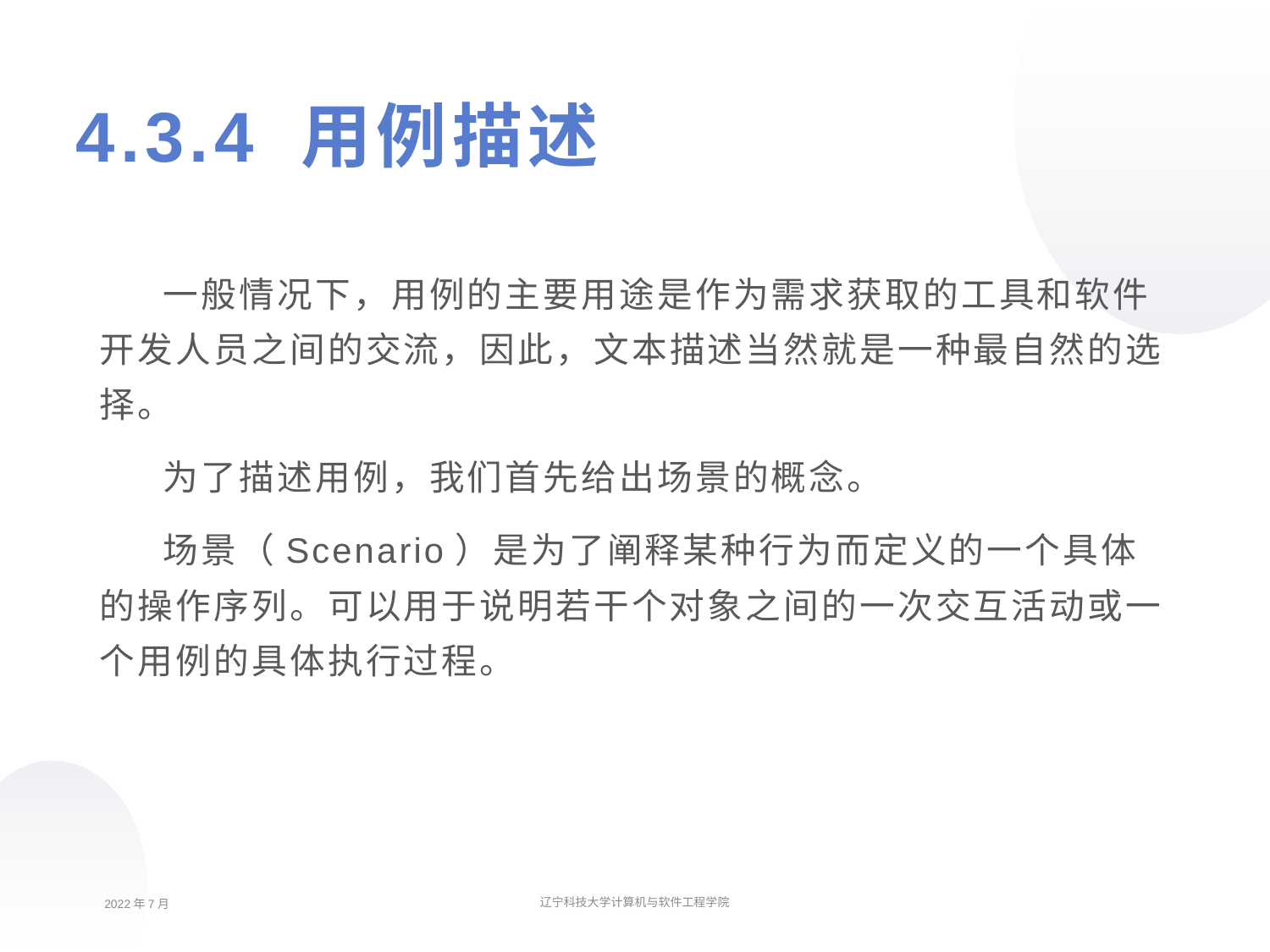

4.3.4 用例描述
一般情况下，用例的主要用途是作为需求获取的工具和软件开发人员之间的交流，因此，文本描述当然就是一种最自然的选择。
为了描述用例，我们首先给出场景的概念。
场景（Scenario）是为了阐释某种行为而定义的一个具体的操作序列。可以用于说明若干个对象之间的一次交互活动或一个用例的具体执行过程。

2022年7月
辽宁科技大学计算机与软件工程学院
45